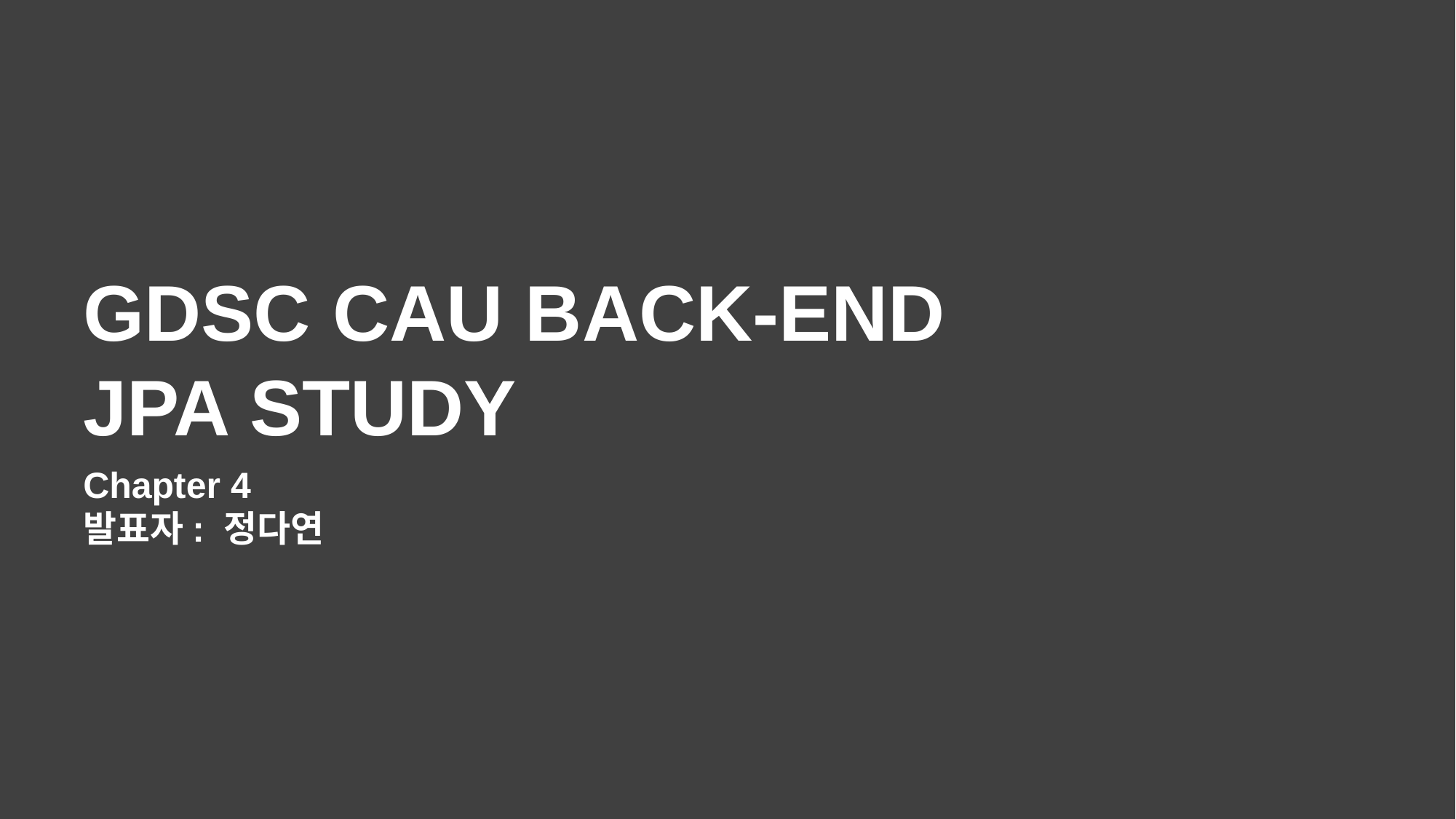

GDSC CAU BACK-END
JPA STUDY
Chapter 4
발표자: 정다연